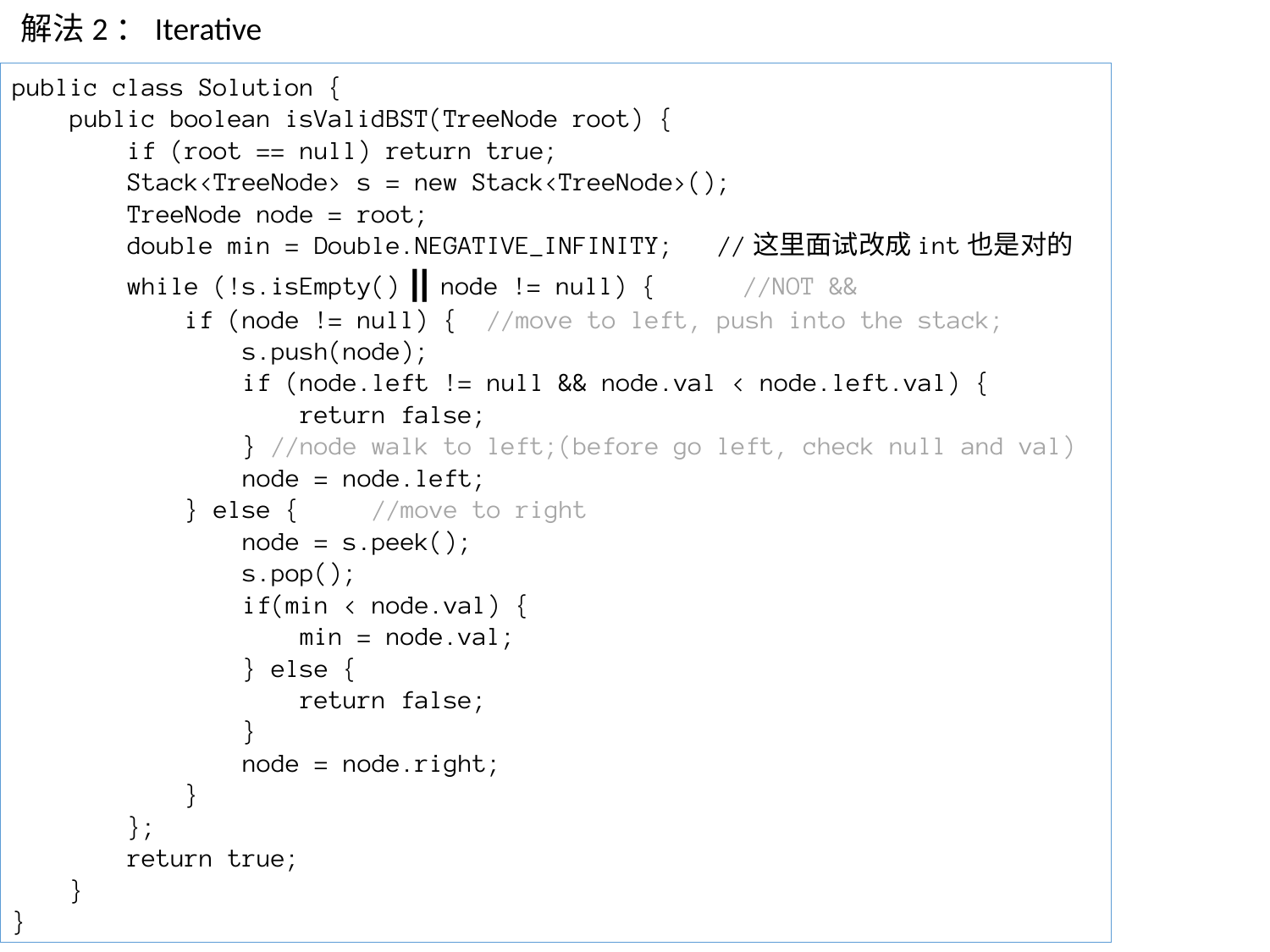

解法2：Iterative
public class Solution {
    public boolean isValidBST(TreeNode root) {
        if (root == null) return true;
        Stack<TreeNode> s = new Stack<TreeNode>();
        TreeNode node = root;
        double min = Double.NEGATIVE_INFINITY;   //这里面试改成int也是对的
        while (!s.isEmpty() || node != null) {      //NOT &&
            if (node != null) {  //move to left, push into the stack;
                s.push(node);
                if (node.left != null && node.val < node.left.val) {
                    return false;
                } //node walk to left;(before go left, check null and val)
                node = node.left;
            } else {     //move to right
                node = s.peek();
                s.pop();
                if(min < node.val) {
                    min = node.val;
                } else {
                    return false;
                }
                node = node.right;
            }
        };
        return true;
    }
}